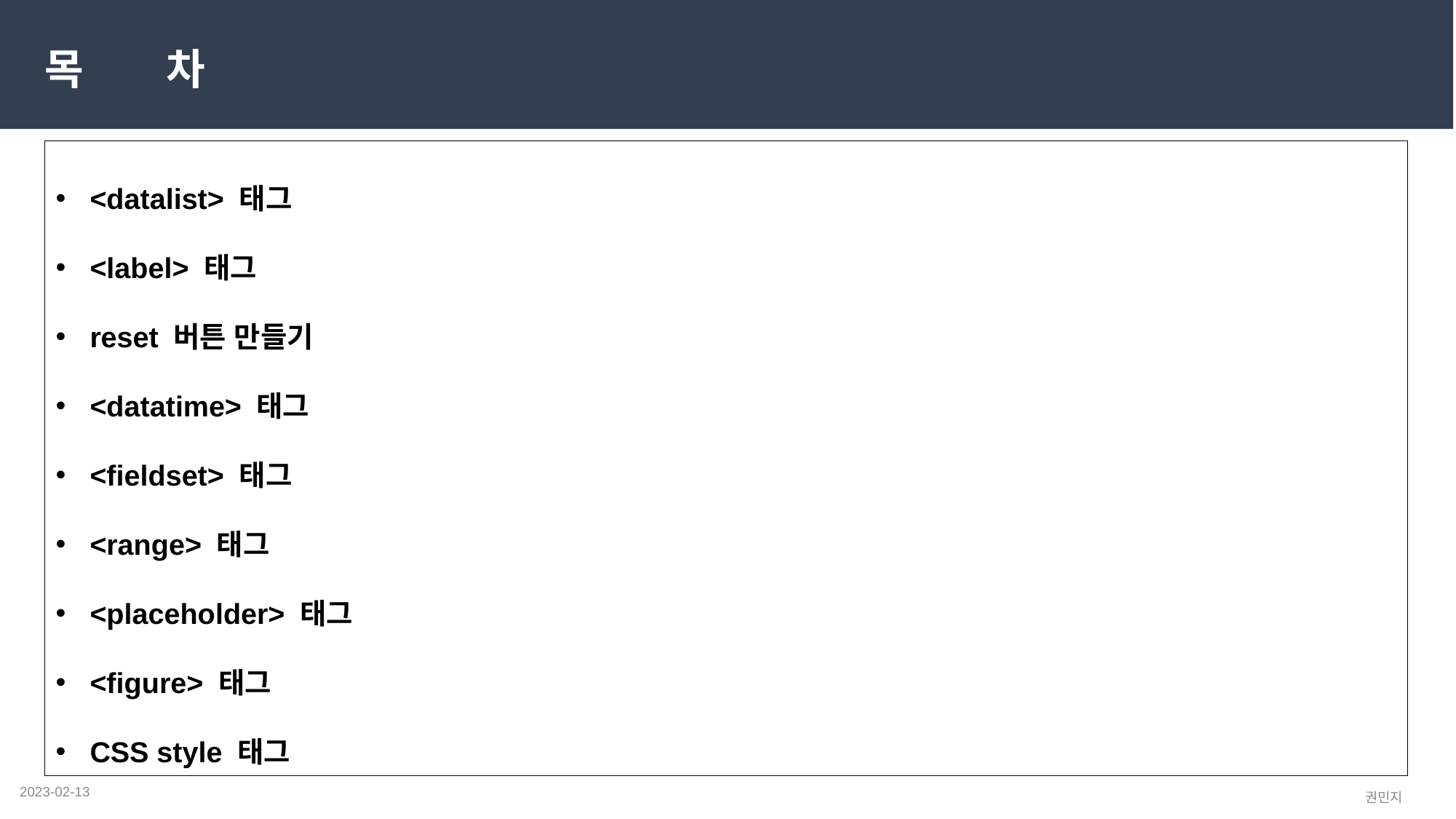

목       차
<datalist> 태그
<label> 태그
reset 버튼 만들기
<datatime> 태그
<fieldset> 태그
<range> 태그
<placeholder> 태그
<figure> 태그
CSS style 태그

2023-02-13
권민지